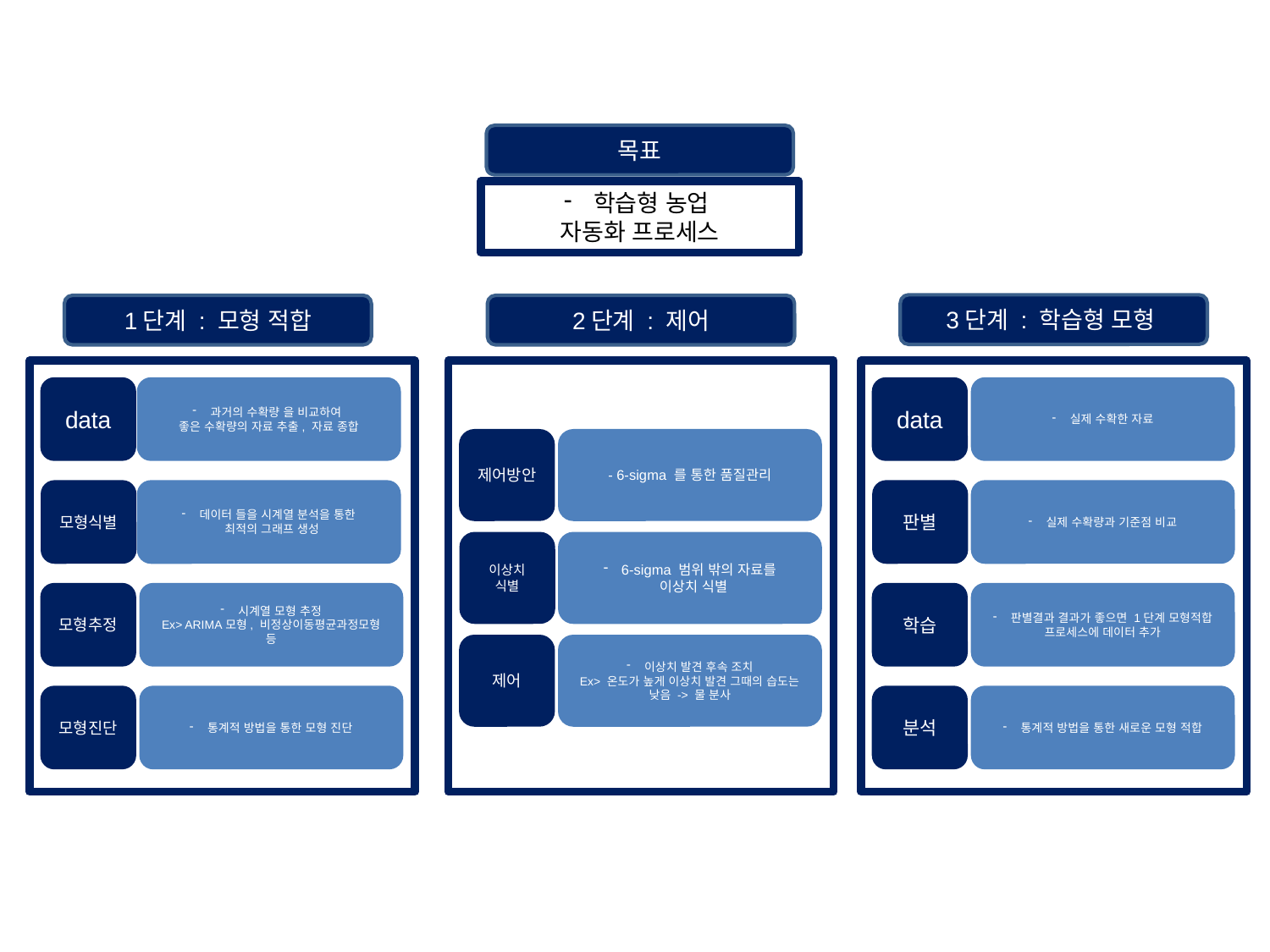

목표
학습형 농업
자동화 프로세스
3단계 : 학습형 모형
1단계 : 모형 적합
2단계 : 제어

data
과거의 수확량 을 비교하여
좋은 수확량의 자료 추출, 자료 종합
모형식별
데이터 들을 시계열 분석을 통한
 최적의 그래프 생성
모형추정
시계열 모형 추정
Ex> ARIMA모형, 비정상이동평균과정모형 등
모형진단
통계적 방법을 통한 모형 진단

제어방안
- 6-sigma 를 통한 품질관리
이상치 식별
6-sigma 범위 밖의 자료를
 이상치 식별
제어
이상치 발견 후속 조치
Ex> 온도가 높게 이상치 발견 그때의 습도는 낮음 -> 물 분사

data
실제 수확한 자료
판별
실제 수확량과 기준점 비교
학습
판별결과 결과가 좋으면 1단계 모형적합
프로세스에 데이터 추가
분석
통계적 방법을 통한 새로운 모형 적합